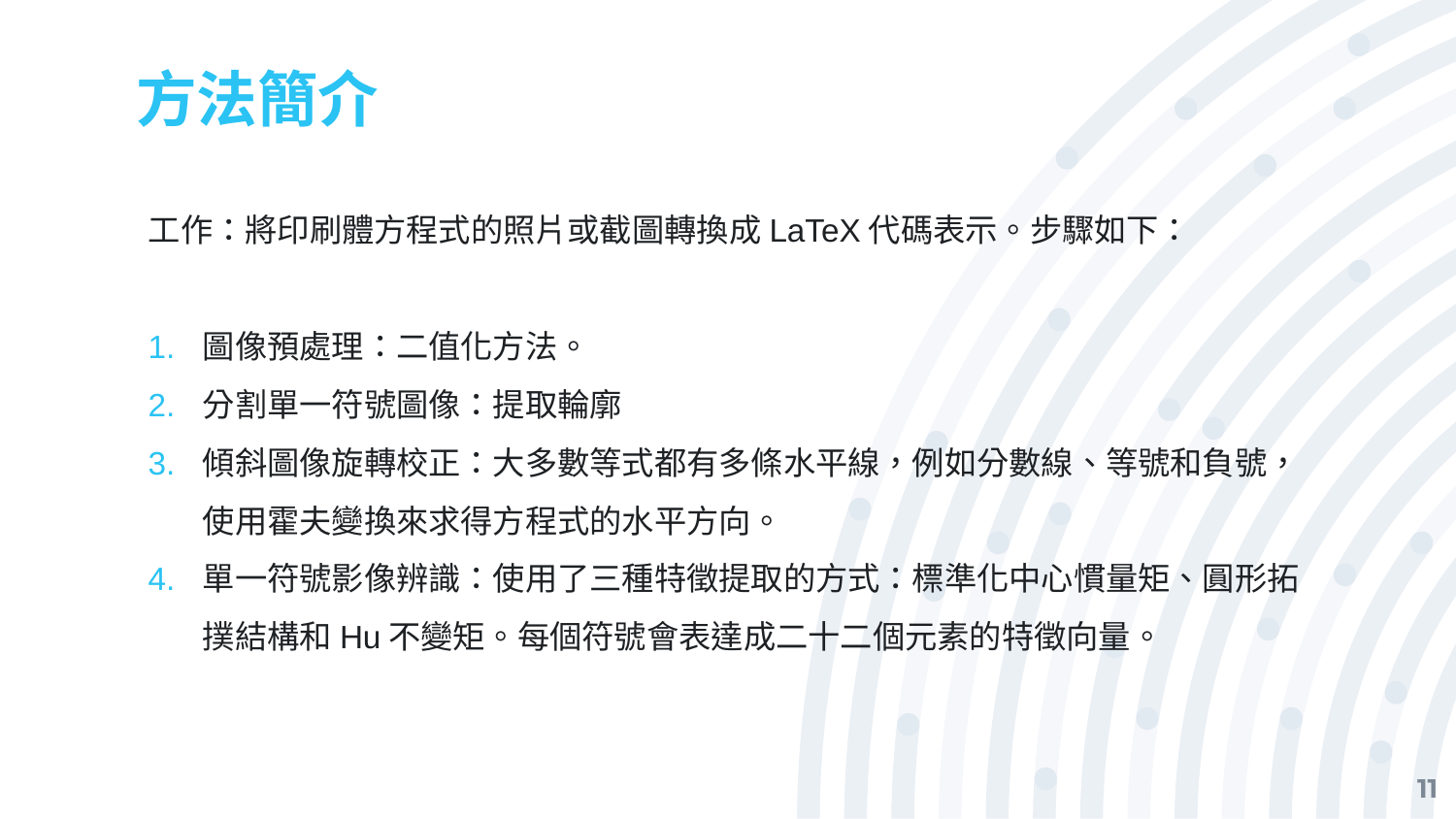

# 方法簡介
工作：將印刷體方程式的照片或截圖轉換成LaTeX代碼表示。步驟如下：

圖像預處理：二值化方法。
分割單一符號圖像：提取輪廓
傾斜圖像旋轉校正：大多數等式都有多條水平線，例如分數線、等號和負號，使用霍夫變換來求得方程式的水平方向。
單一符號影像辨識：使用了三種特徵提取的方式：標準化中心慣量矩、圓形拓撲結構和Hu不變矩。每個符號會表達成二十二個元素的特徵向量。

11